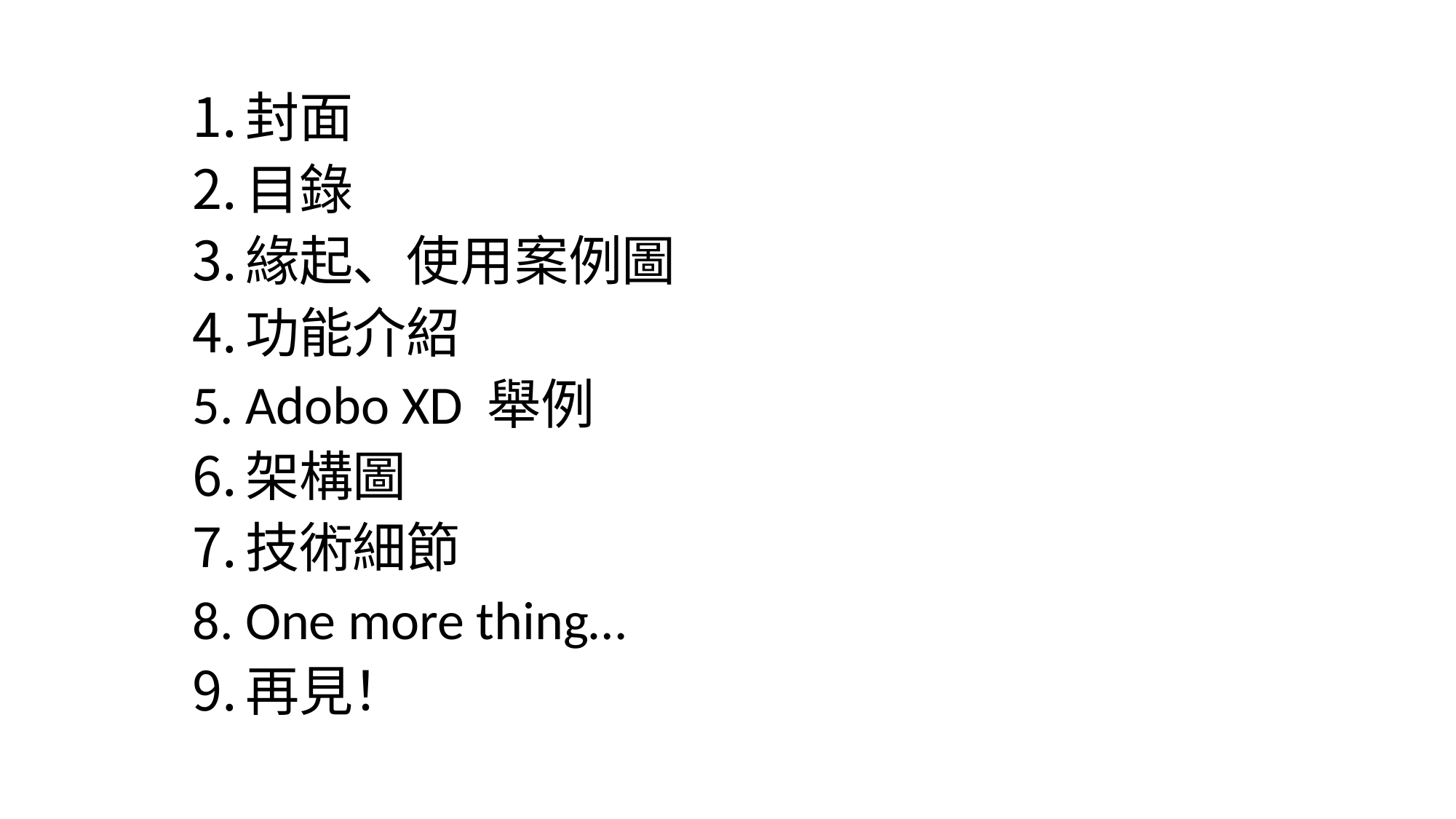

封面
目錄
緣起、使用案例圖
功能介紹
Adobo XD 舉例
架構圖
技術細節
One more thing…
再見！